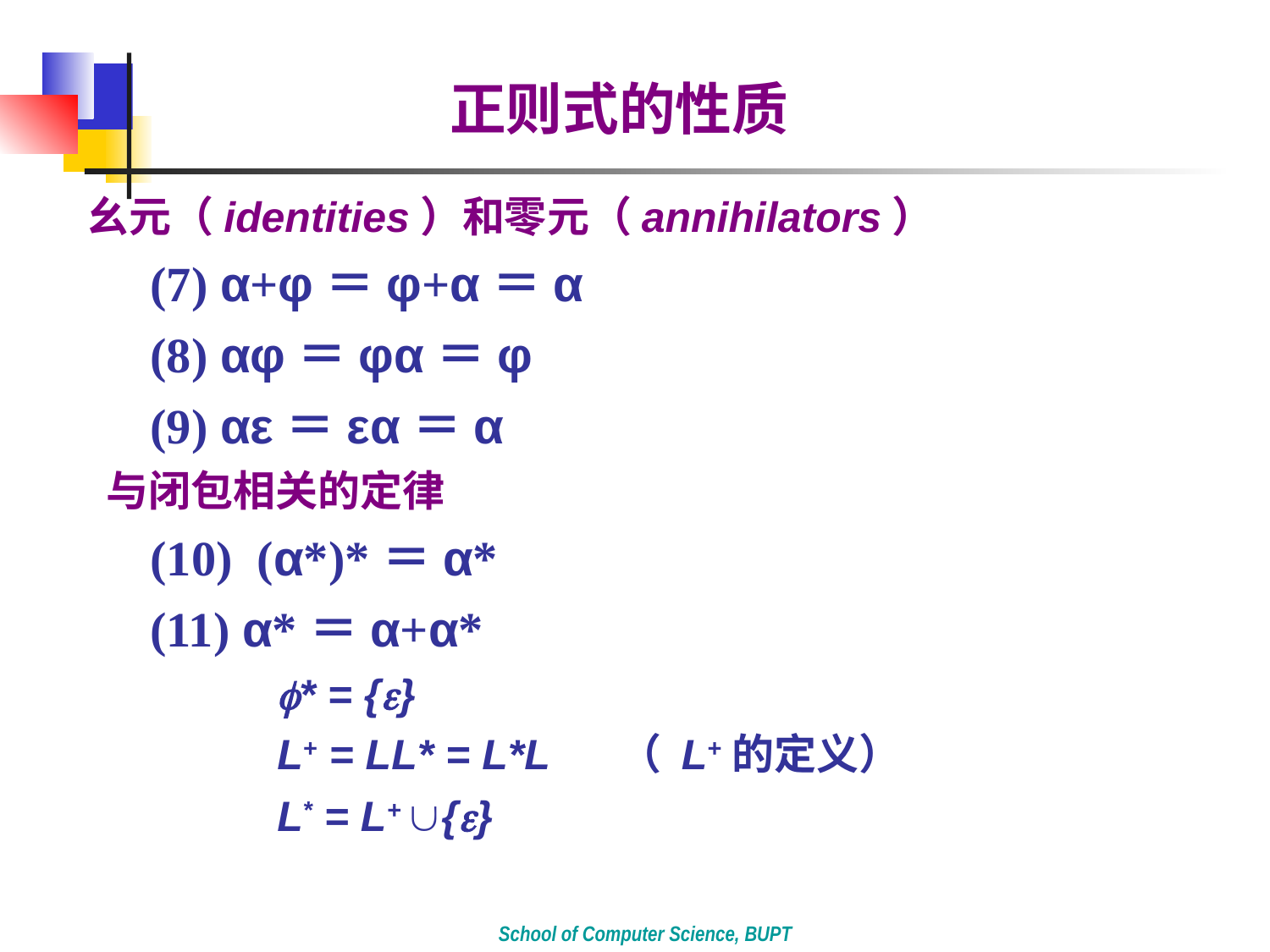

正则式的性质

幺元（identities）和零元（annihilators）
(7) α+φ＝φ+α＝α
(8) αφ＝φα＝φ
(9) αε＝εα＝α
 与闭包相关的定律
(10)  (α*)*＝α*
(11) α*＝α+α*
φ* = {ε}
L+ = LL* = L*L     （ L+的定义）
L* = L+ ∪{ε}

School of Computer Science, BUPT
35